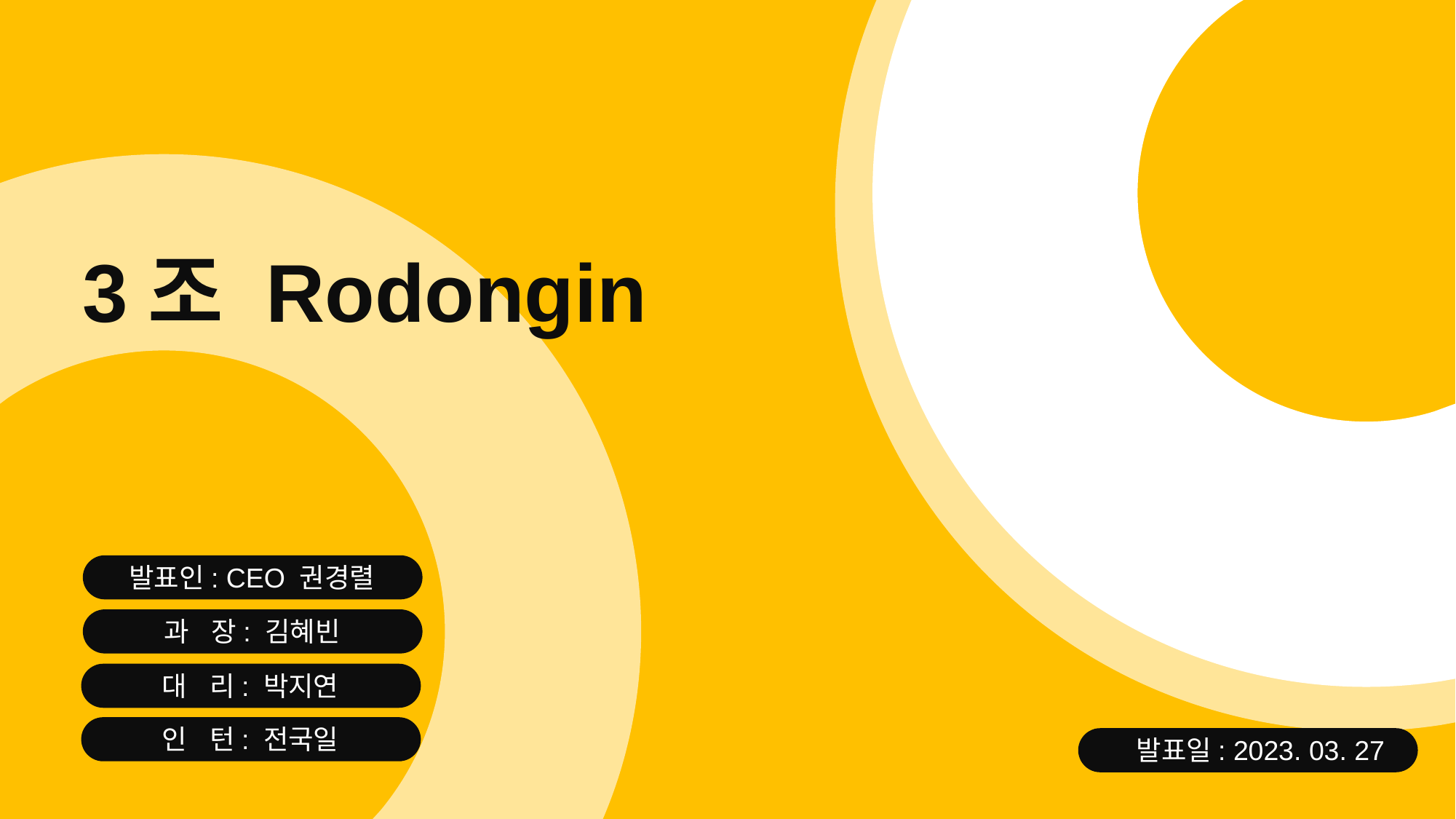

3조 Rodongin

발표인: CEO 권경렬

과   장: 김혜빈

대   리: 박지연

인   턴: 전국일
발표일: 2023. 03. 27